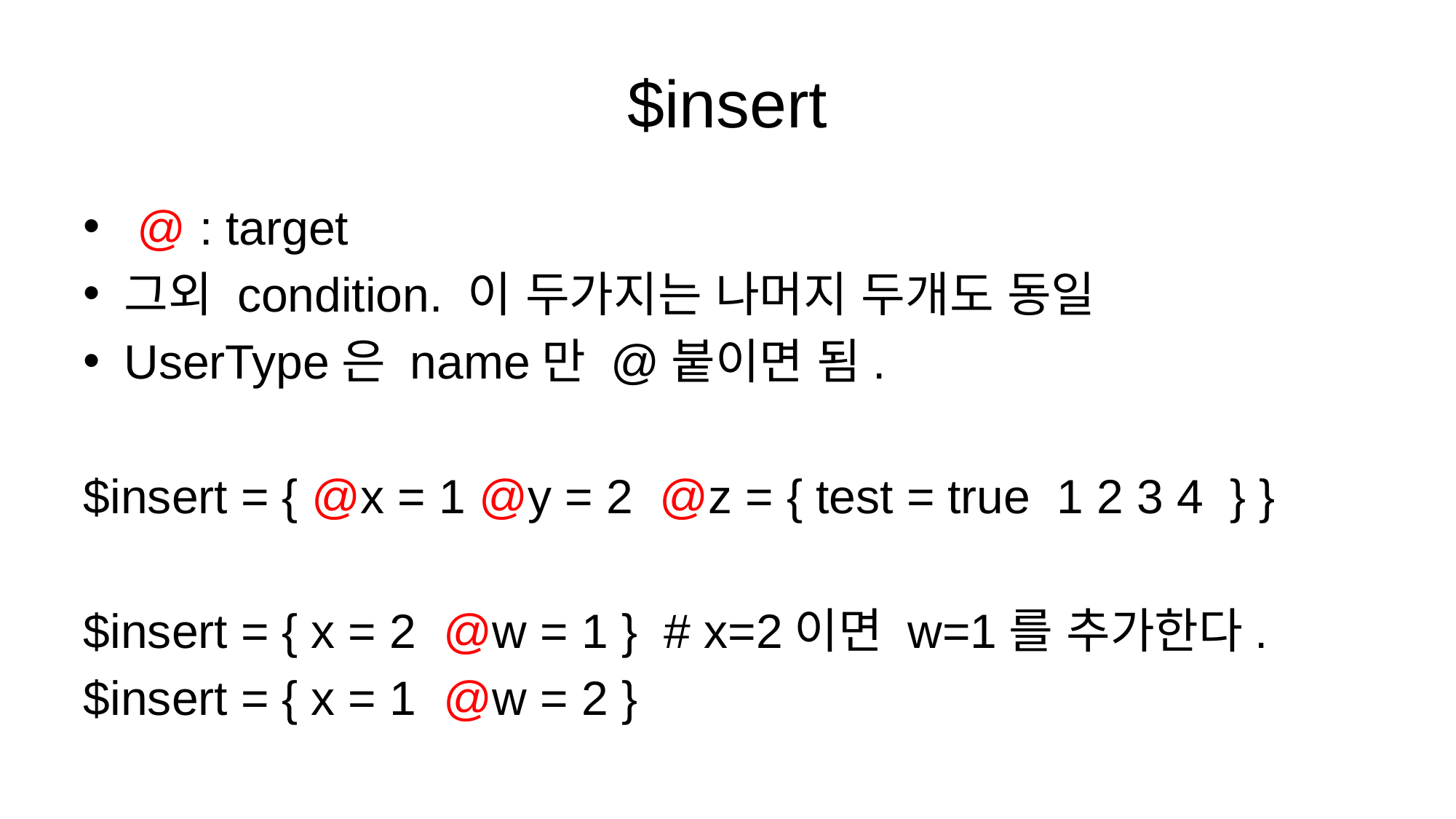

# $insert
 @ : target
그외 condition. 이 두가지는 나머지 두개도 동일
UserType은 name만 @붙이면 됨.

$insert = { @x = 1 @y = 2  @z = { test = true  1 2 3 4  } }

$insert = { x = 2  @w = 1 }  # x=2이면 w=1를 추가한다.
$insert = { x = 1  @w = 2 }